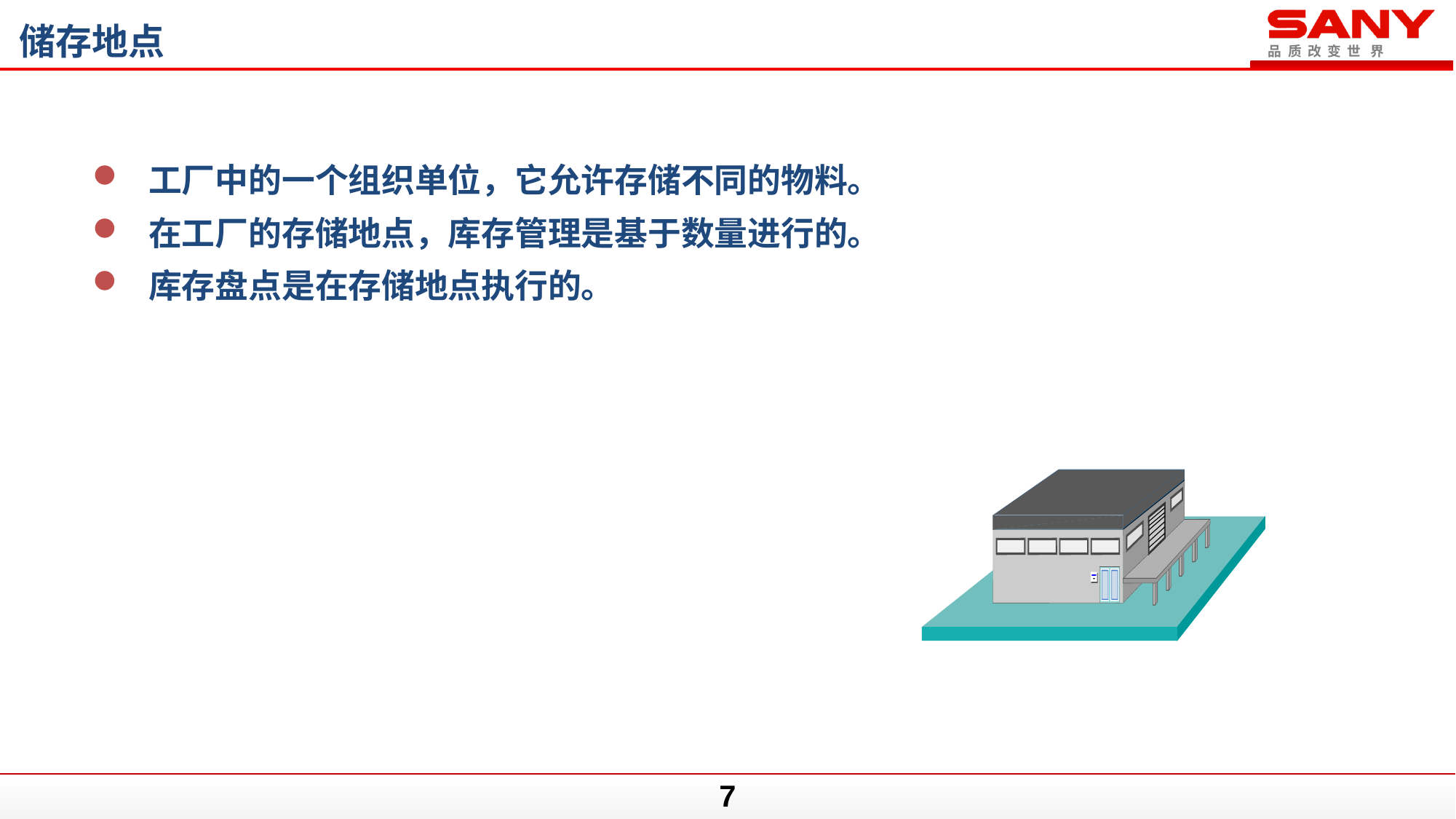

储存地点

工厂中的一个组织单位，它允许存储不同的物料。
在工厂的存储地点，库存管理是基于数量进行的。
库存盘点是在存储地点执行的。